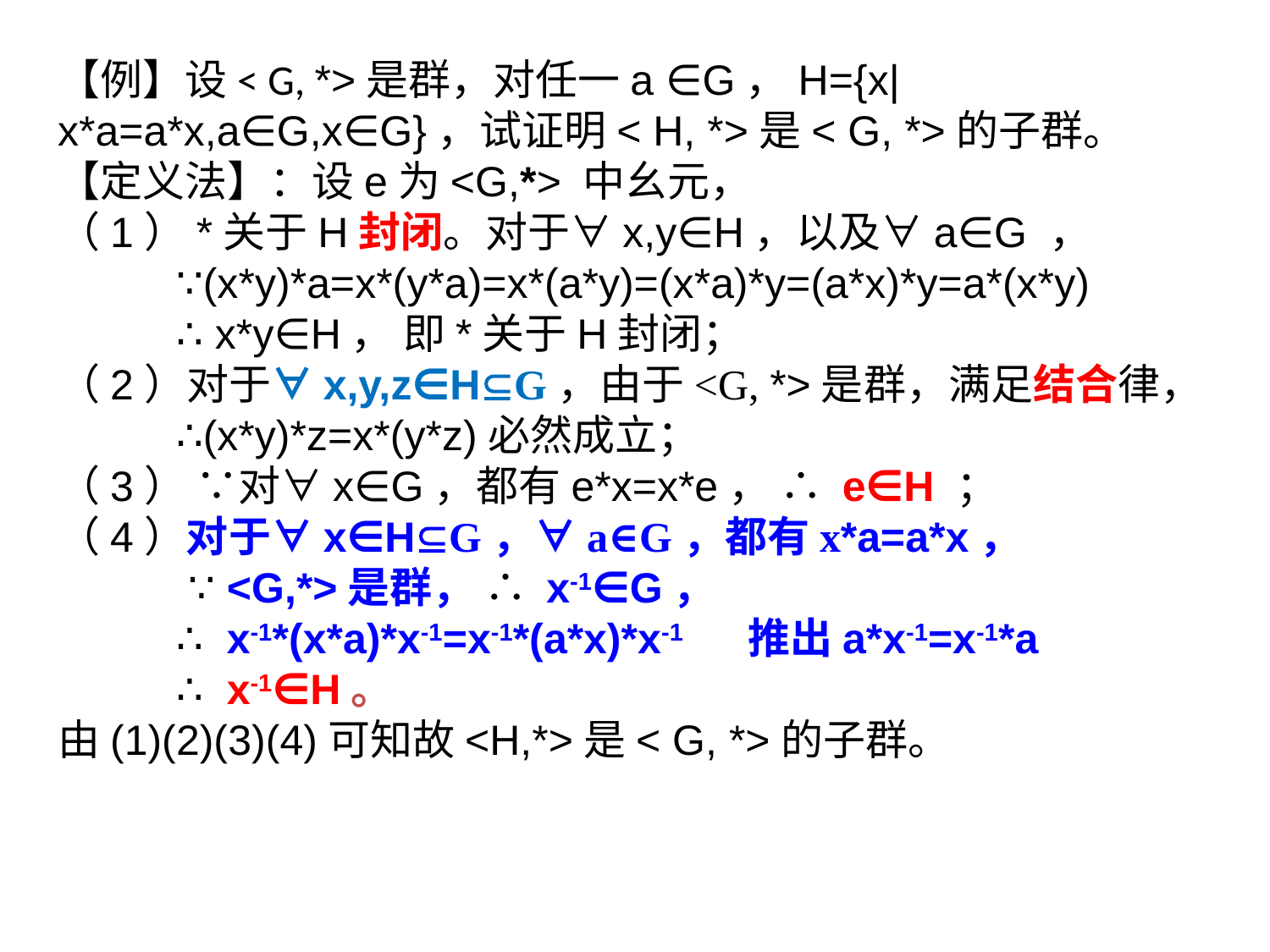

【例】设< G, *>是群，对任一a ∈G，H={x|x*a=a*x,a∈G,x∈G}，试证明< H, *>是< G, *>的子群。
【定义法】：设e为<G,*> 中幺元，
（1）*关于H封闭。对于∀x,y∈H，以及∀a∈G ，
          ∵(x*y)*a=x*(y*a)=x*(a*y)=(x*a)*y=(a*x)*y=a*(x*y)
          ∴ x*y∈H， 即*关于H封闭；
（2）对于∀x,y,z∈H⊆G，由于<G, *>是群，满足结合律，
          ∴(x*y)*z=x*(y*z)必然成立；
（3） ∵对∀x∈G，都有e*x=x*e， ∴ e∈H ；
（4）对于∀x∈H⊆G，∀a∈G，都有x*a=a*x，
           ∵ <G,*>是群， ∴ x-1∈G，
          ∴  x-1*(x*a)*x-1=x-1*(a*x)*x-1        推出a*x-1=x-1*a
          ∴  x-1∈H。
由(1)(2)(3)(4)可知故<H,*>是< G, *>的子群。